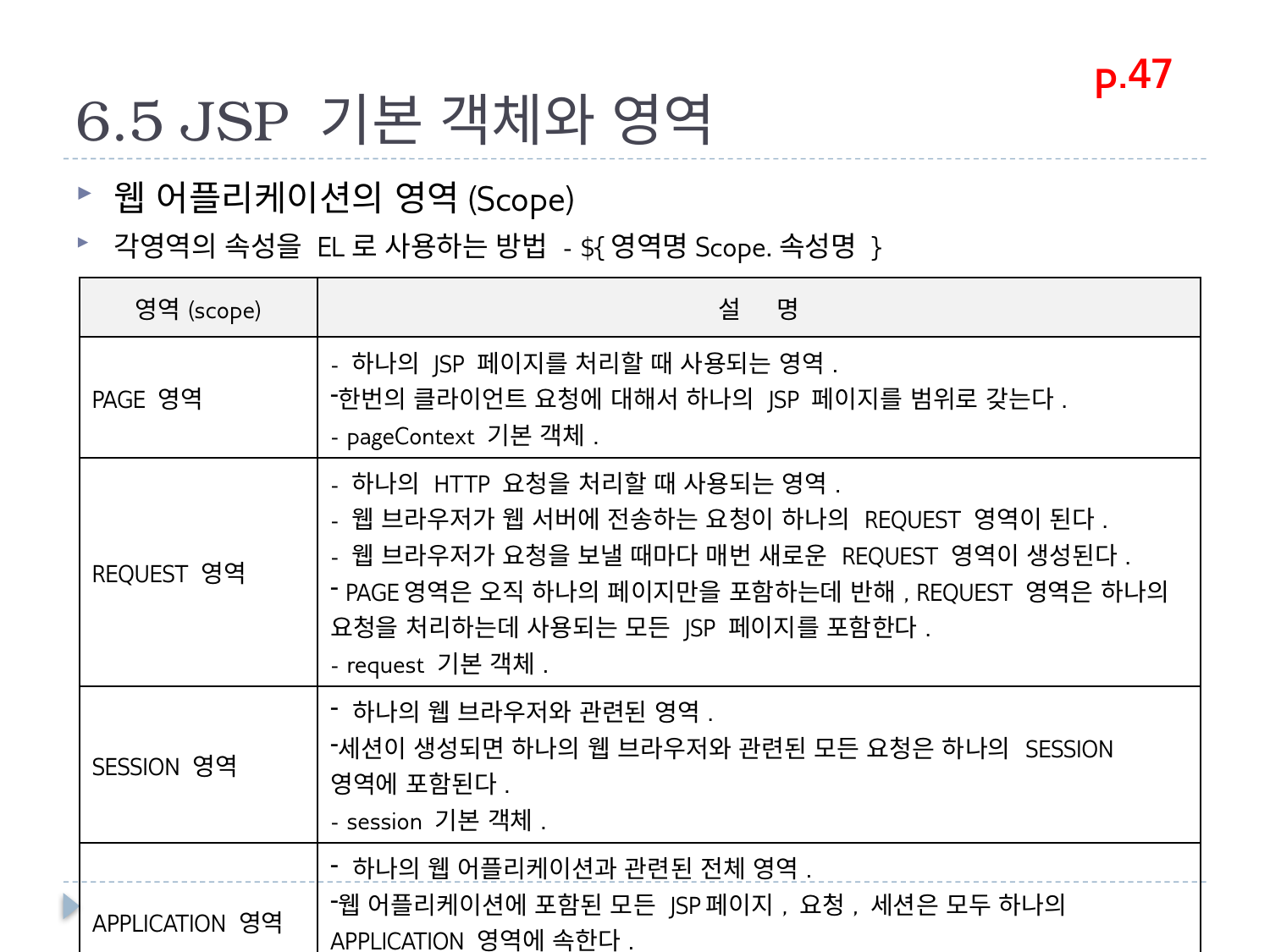

# 6.5 JSP 기본 객체와 영역
p.47
웹 어플리케이션의 영역(Scope)
각영역의 속성을 EL로 사용하는 방법 - ${영역명Scope.속성명 }
| 영역(scope) | 설 명 |
| --- | --- |
| PAGE 영역 | - 하나의 JSP 페이지를 처리할 때 사용되는 영역. 한번의 클라이언트 요청에 대해서 하나의 JSP 페이지를 범위로 갖는다. - pageContext 기본 객체. |
| REQUEST 영역 | - 하나의 HTTP 요청을 처리할 때 사용되는 영역. - 웹 브라우저가 웹 서버에 전송하는 요청이 하나의 REQUEST 영역이 된다. - 웹 브라우저가 요청을 보낼 때마다 매번 새로운 REQUEST 영역이 생성된다. PAGE영역은 오직 하나의 페이지만을 포함하는데 반해, REQUEST 영역은 하나의 요청을 처리하는데 사용되는 모든 JSP 페이지를 포함한다. - request 기본 객체. |
| SESSION 영역 | 하나의 웹 브라우저와 관련된 영역. 세션이 생성되면 하나의 웹 브라우저와 관련된 모든 요청은 하나의 SESSION 영역에 포함된다. - session 기본 객체. |
| APPLICATION 영역 | 하나의 웹 어플리케이션과 관련된 전체 영역. 웹 어플리케이션에 포함된 모든 JSP페이지, 요청, 세션은 모두 하나의 APPLICATION 영역에 속한다. - application 기본 객체. |